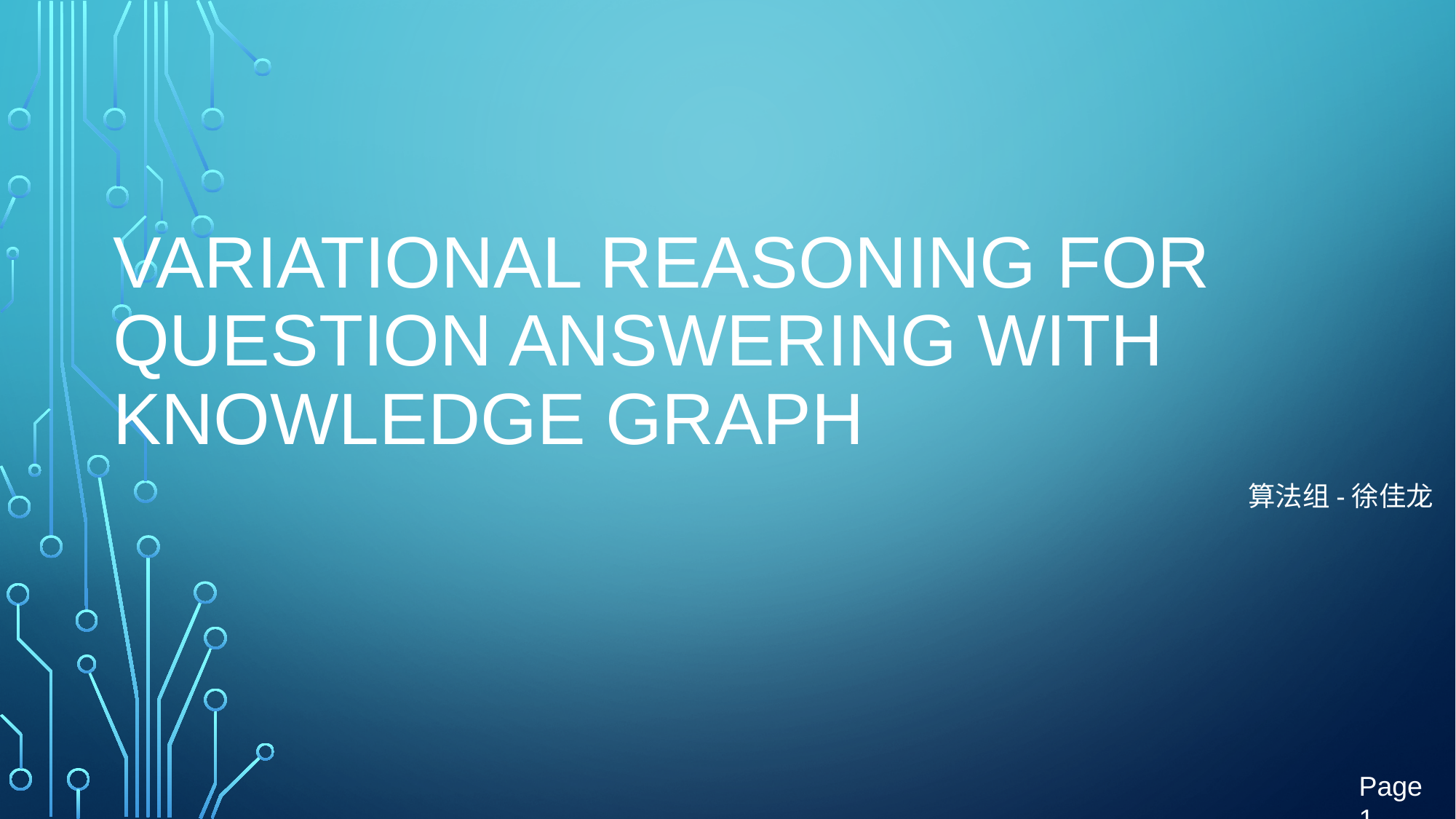

# Variational Reasoning for question Answering with Knowledge Graph
算法组-徐佳龙
Page 1